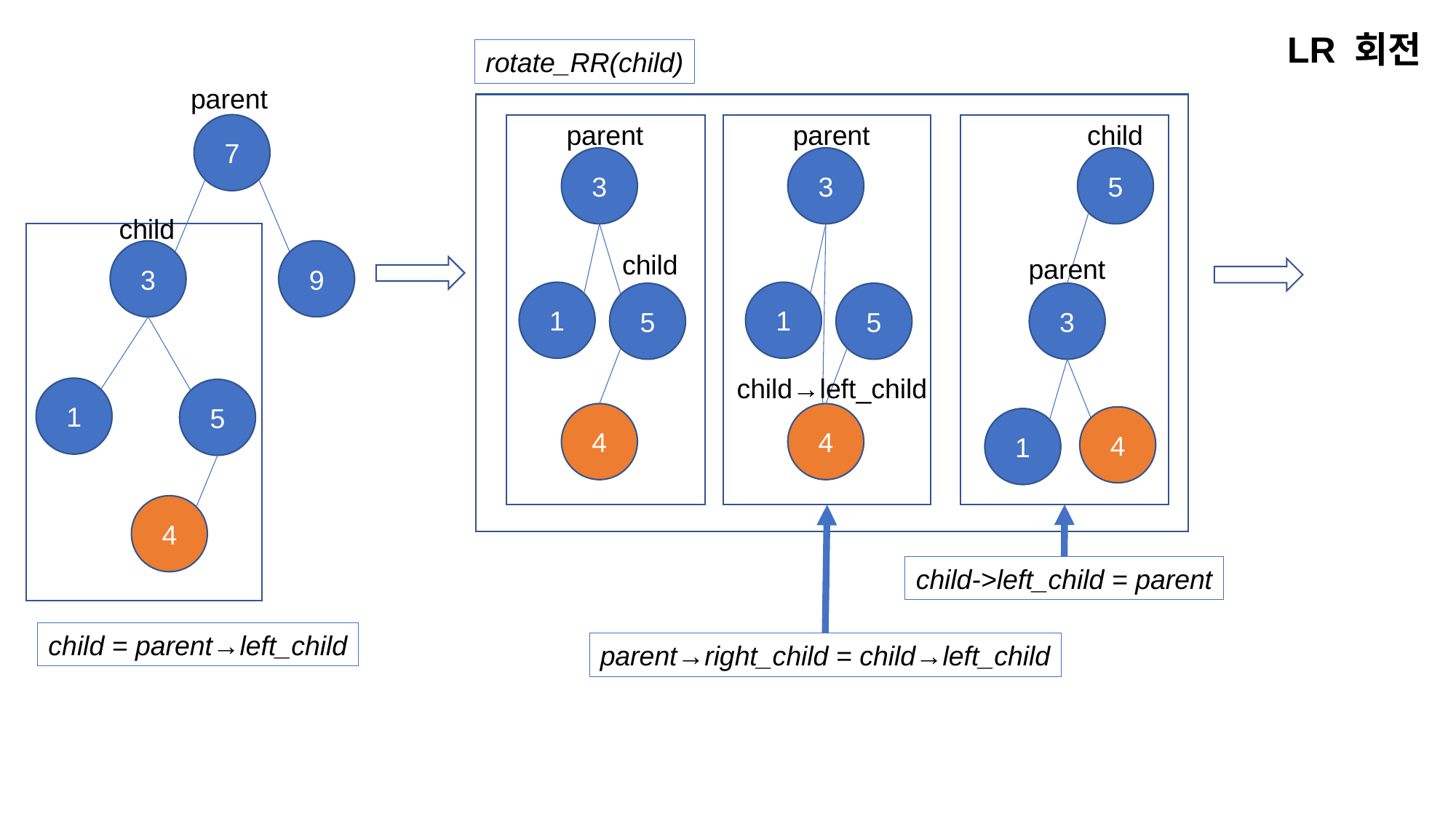

LR 회전
rotate_RR(child)
parent

child
parent
parent
7
9
3
1
5
4

5
3
3
child

child
parent

1
1
5
5
3
child→left_child
4
4
4
1
child->left_child = parent
child = parent→left_child
parent→right_child = child→left_child